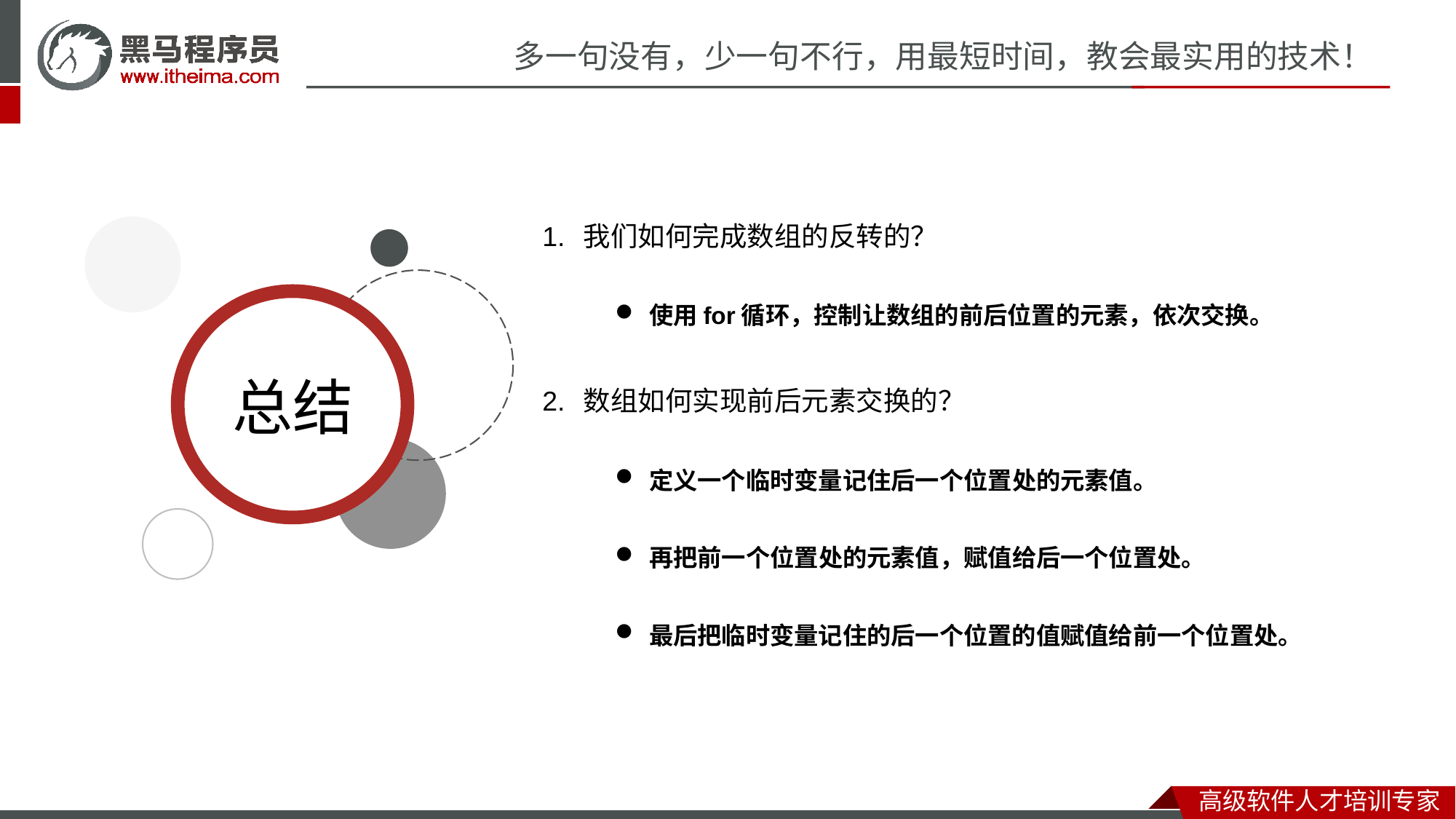

我们如何完成数组的反转的？
使用for循环，控制让数组的前后位置的元素，依次交换。
数组如何实现前后元素交换的？
定义一个临时变量记住后一个位置处的元素值。
再把前一个位置处的元素值，赋值给后一个位置处。
最后把临时变量记住的后一个位置的值赋值给前一个位置处。